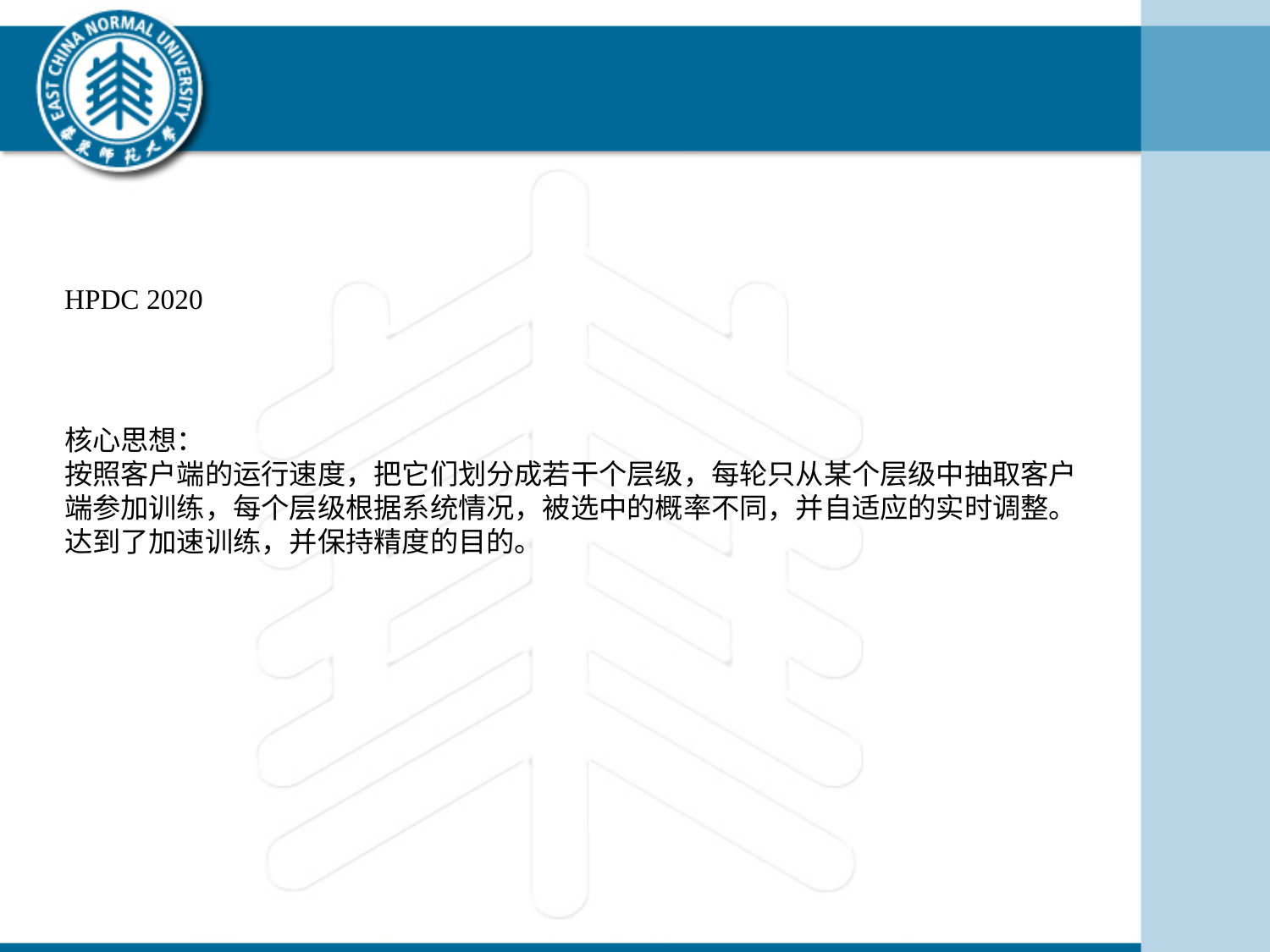

HPDC 2020
核心思想：
按照客户端的运行速度，把它们划分成若干个层级，每轮只从某个层级中抽取客户端参加训练，每个层级根据系统情况，被选中的概率不同，并自适应的实时调整。
达到了加速训练，并保持精度的目的。